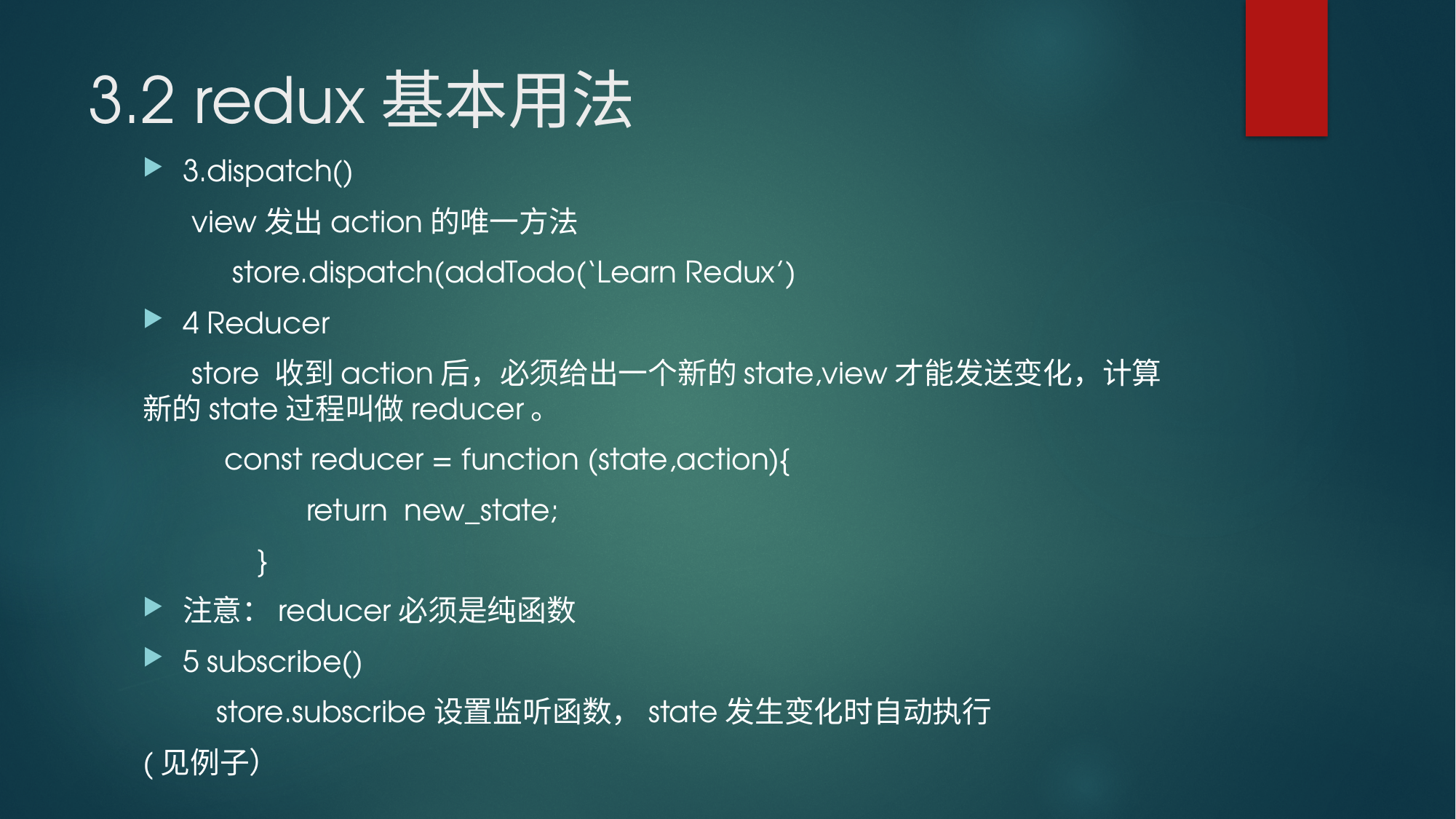

# 3.2 redux基本用法
3.dispatch()
      view发出action的唯一方法
           store.dispatch(addTodo(‘Learn Redux’)
4 Reducer
      store 收到action后，必须给出一个新的state,view才能发送变化，计算新的state过程叫做reducer。
          const reducer = function (state,action){
                    return  new_state;
              }
注意：reducer必须是纯函数
5 subscribe()
         store.subscribe设置监听函数，state发生变化时自动执行
(见例子）